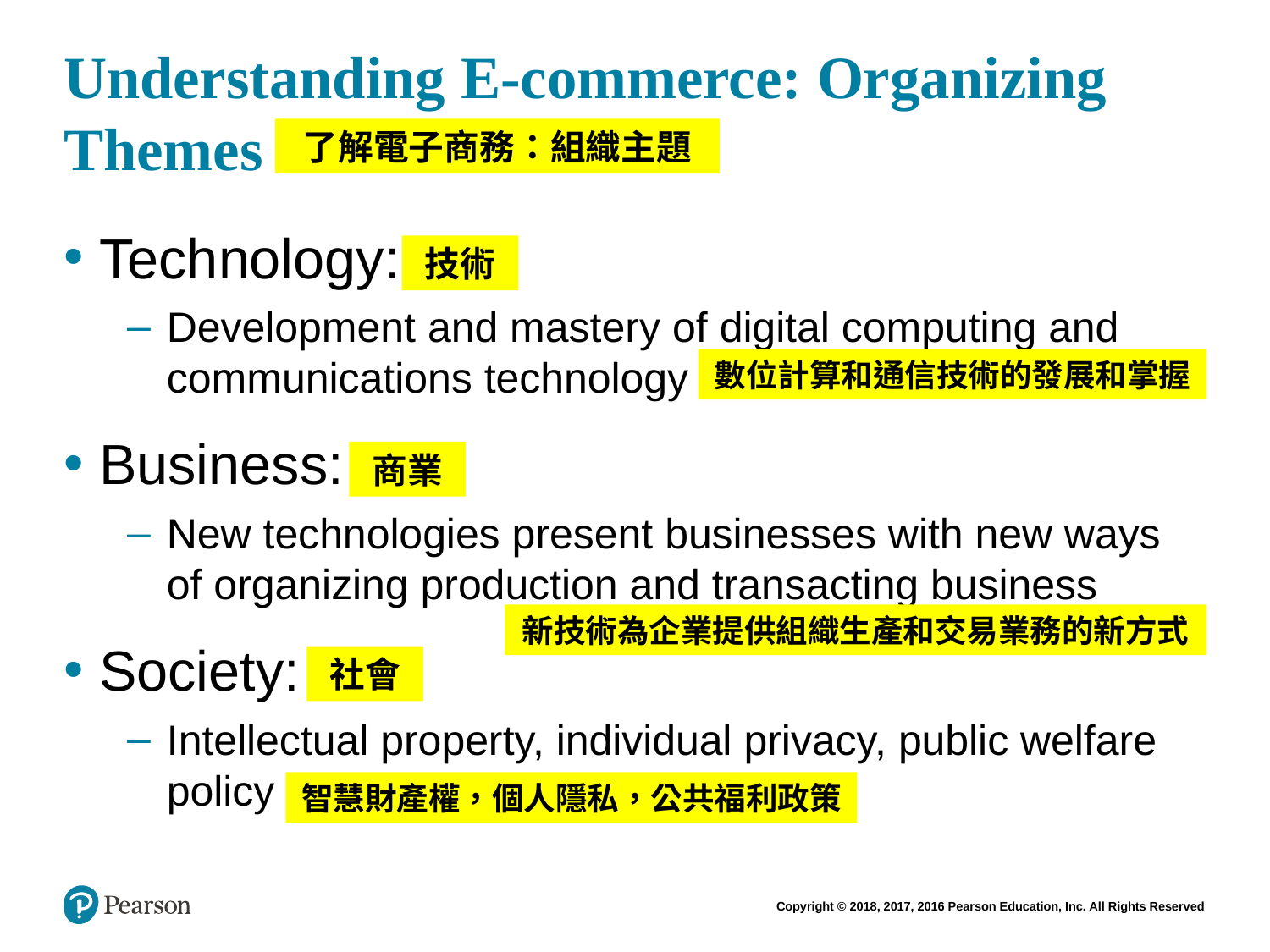

# Understanding E-commerce: Organizing Themes
了解電子商務：組織主題
Technology:
Development and mastery of digital computing and communications technology
Business:
New technologies present businesses with new ways of organizing production and transacting business
Society:
Intellectual property, individual privacy, public welfare policy
技術
數位計算和通信技術的發展和掌握
商業
新技術為企業提供組織生產和交易業務的新方式
社會
智慧財產權，個人隱私，公共福利政策